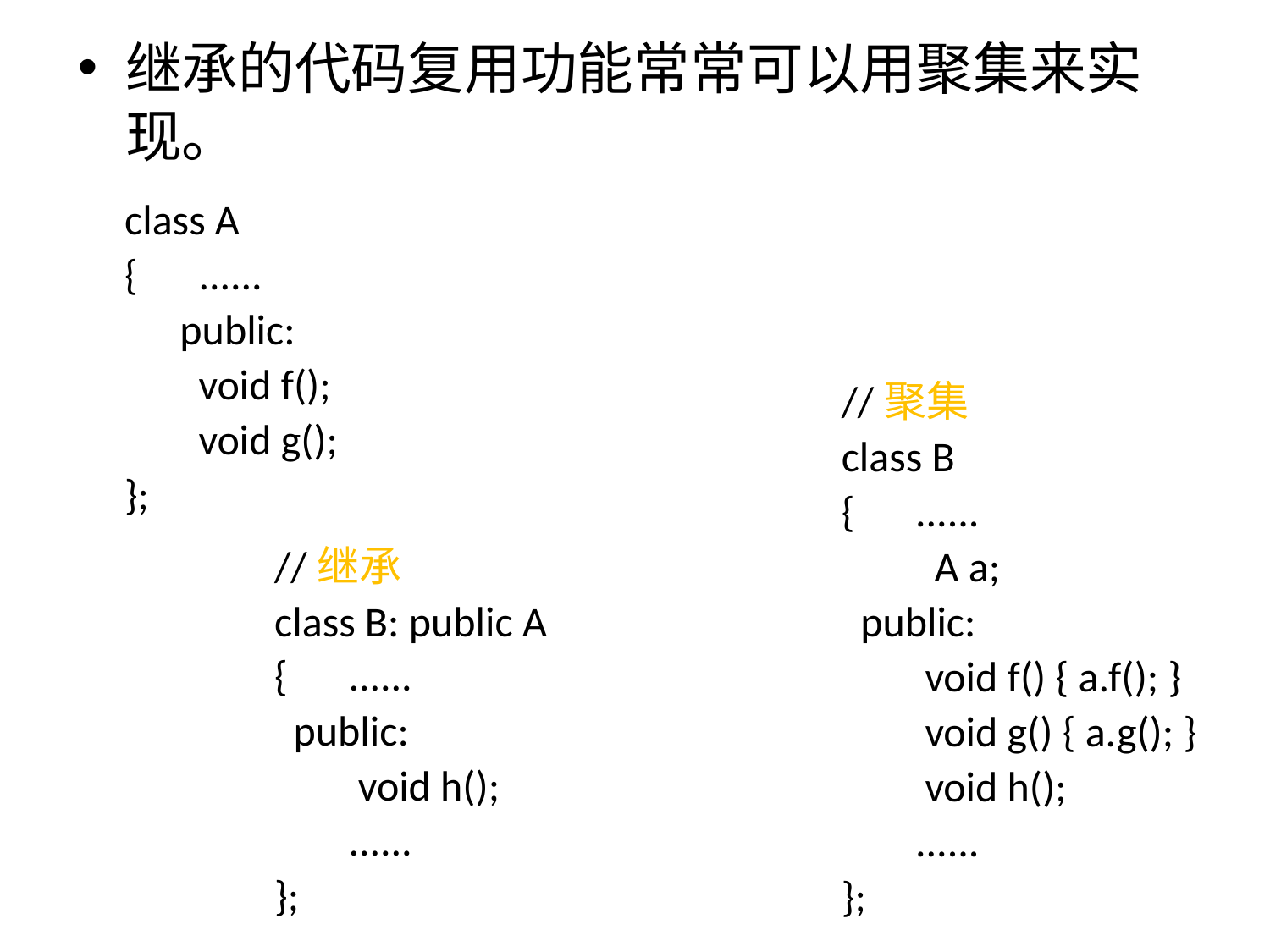

继承的代码复用功能常常可以用聚集来实现。
class A
{		......
	public:
		void f();
		void g();
};
//聚集
class B
{		......
		  A a;
  public:
		 void f() { a.f(); }
		 void g() { a.g(); }
		 void h();
		......
};
//继承
class B: public A
{		......
  public:
		 void h();
		......
};